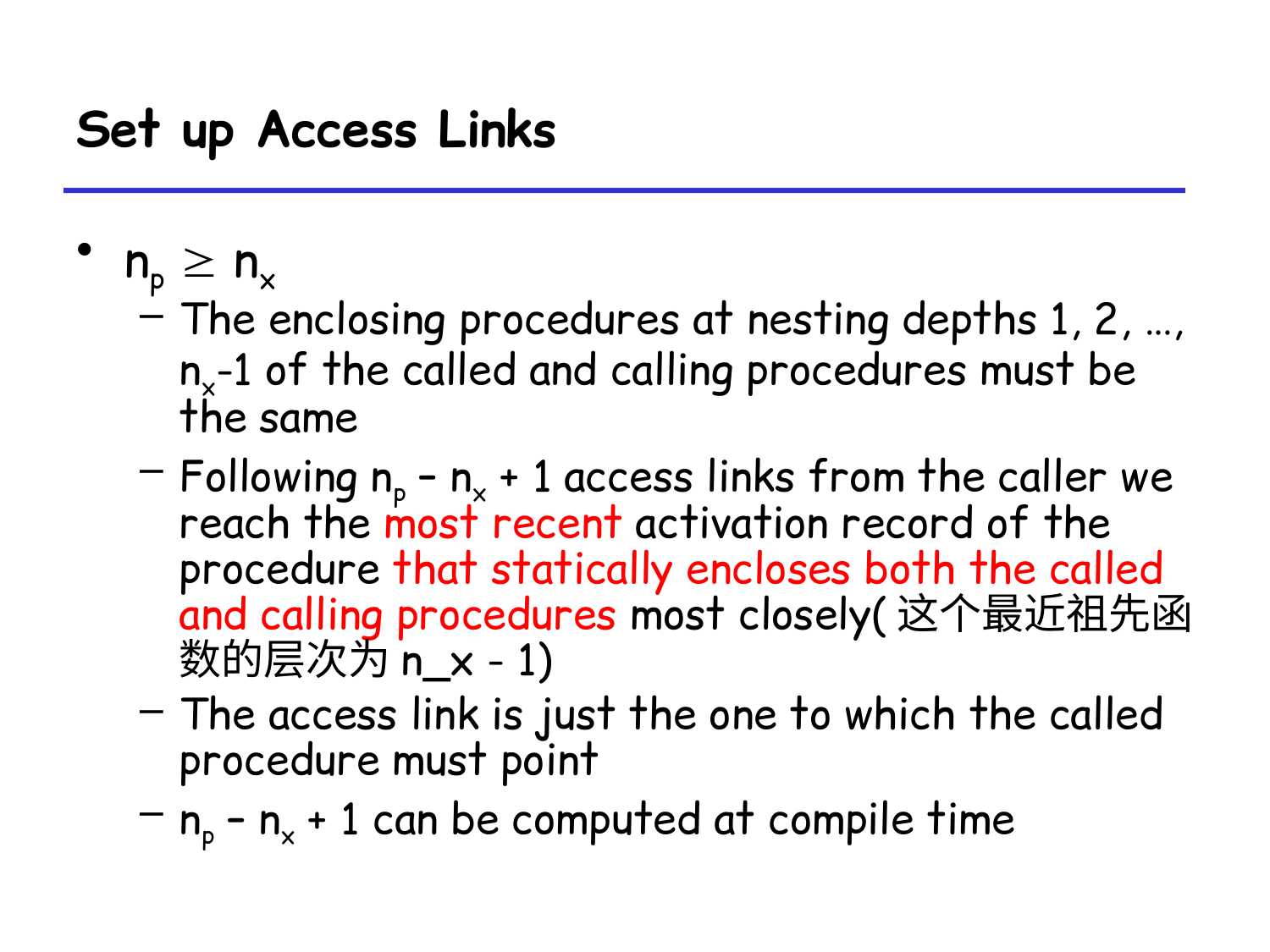

# Set up Access Links
np ≥ nx
The enclosing procedures at nesting depths 1, 2, …, nx-1 of the called and calling procedures must be the same
Following np – nx + 1 access links from the caller we reach the most recent activation record of the procedure that statically encloses both the called and calling procedures most closely(这个最近祖先函数的层次为n_x - 1)
The access link is just the one to which the called procedure must point
np – nx + 1 can be computed at compile time
43